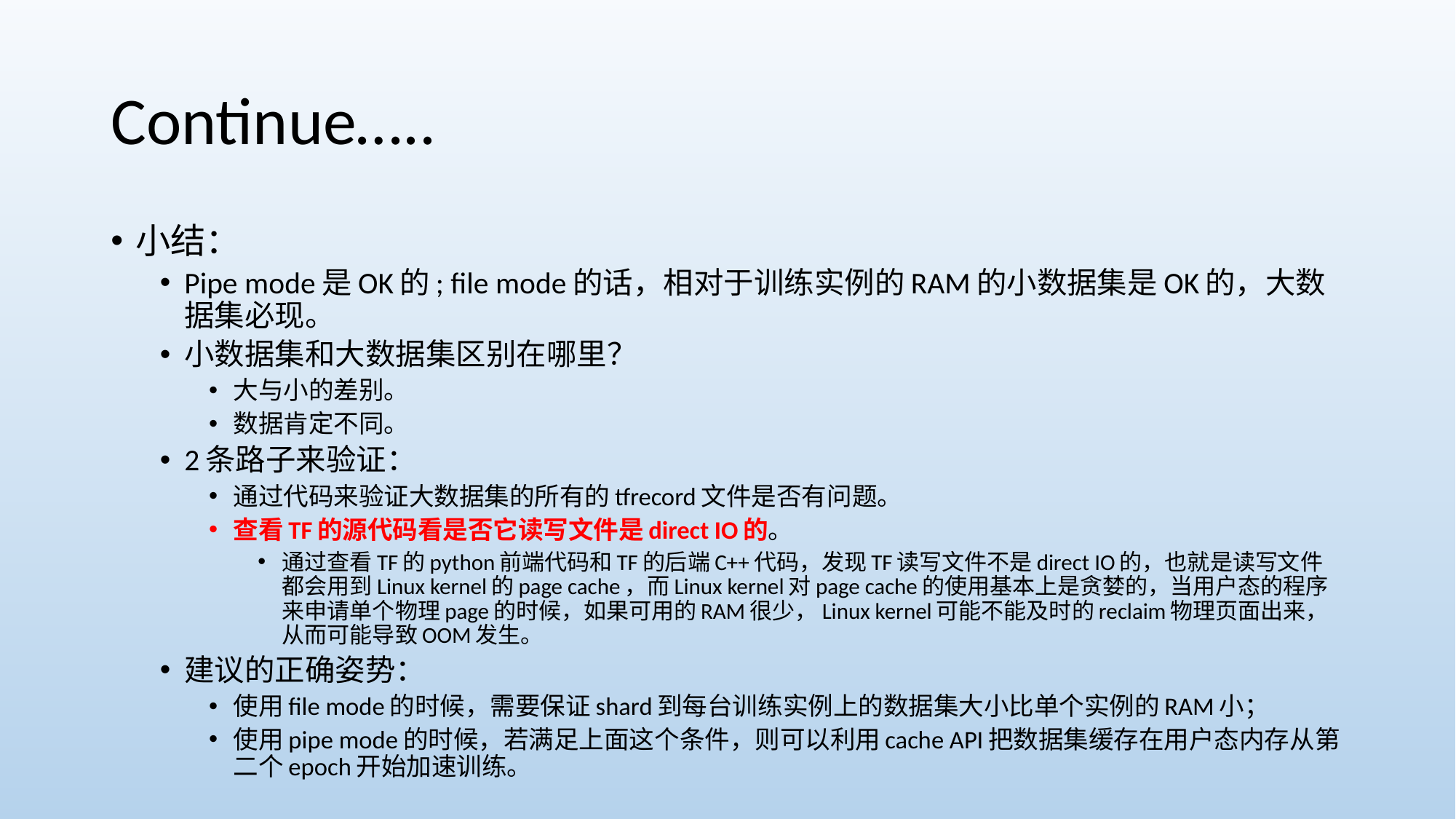

# Continue…..
小结：
Pipe mode是OK的; file mode的话，相对于训练实例的RAM的小数据集是OK的，大数据集必现。
小数据集和大数据集区别在哪里？
大与小的差别。
数据肯定不同。
2条路子来验证：
通过代码来验证大数据集的所有的tfrecord文件是否有问题。
查看TF的源代码看是否它读写文件是direct IO的。
通过查看TF的python前端代码和TF的后端C++代码，发现TF读写文件不是direct IO的，也就是读写文件都会用到Linux kernel的page cache，而Linux kernel对page cache的使用基本上是贪婪的，当用户态的程序来申请单个物理page的时候，如果可用的RAM很少，Linux kernel可能不能及时的reclaim物理页面出来，从而可能导致OOM发生。
建议的正确姿势：
使用file mode的时候，需要保证shard到每台训练实例上的数据集大小比单个实例的RAM小；
使用pipe mode的时候，若满足上面这个条件，则可以利用cache API把数据集缓存在用户态内存从第二个epoch开始加速训练。